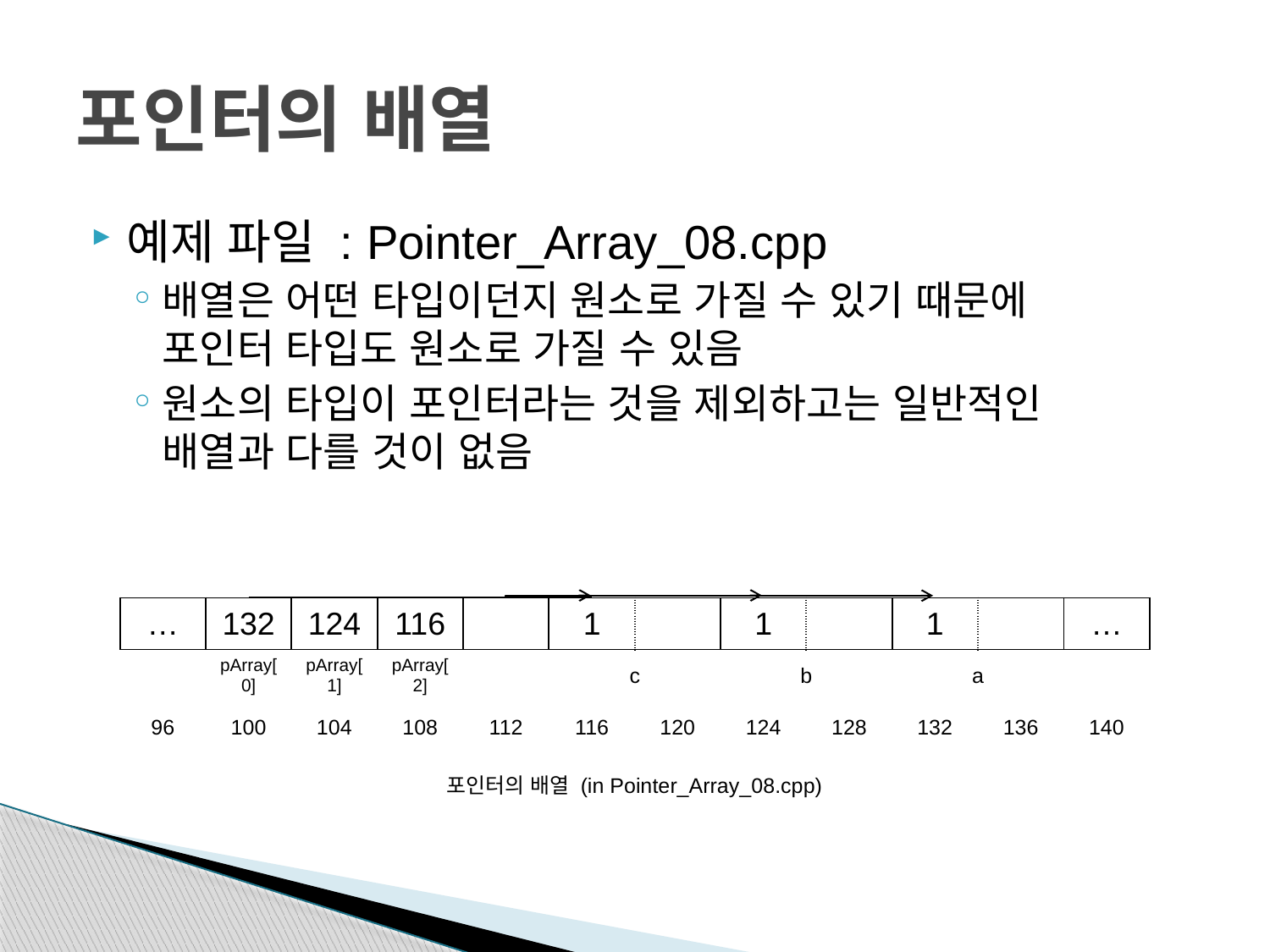

# 포인터의 배열
예제 파일 : Pointer_Array_08.cpp
배열은 어떤 타입이던지 원소로 가질 수 있기 때문에
포인터 타입도 원소로 가질 수 있음
원소의 타입이 포인터라는 것을 제외하고는 일반적인
배열과 다를 것이 없음
| … | 132 | 124 | 116 |  | 1 |  | 1 |  | 1 |  | … |
| --- | --- | --- | --- | --- | --- | --- | --- | --- | --- | --- | --- |
|  | pArray[0] | pArray[1] | pArray[2] |  | c |  | b |  | a |  |  |
| 96 | 100 | 104 | 108 | 112 | 116 | 120 | 124 | 128 | 132 | 136 | 140 |
포인터의 배열 (in Pointer_Array_08.cpp)